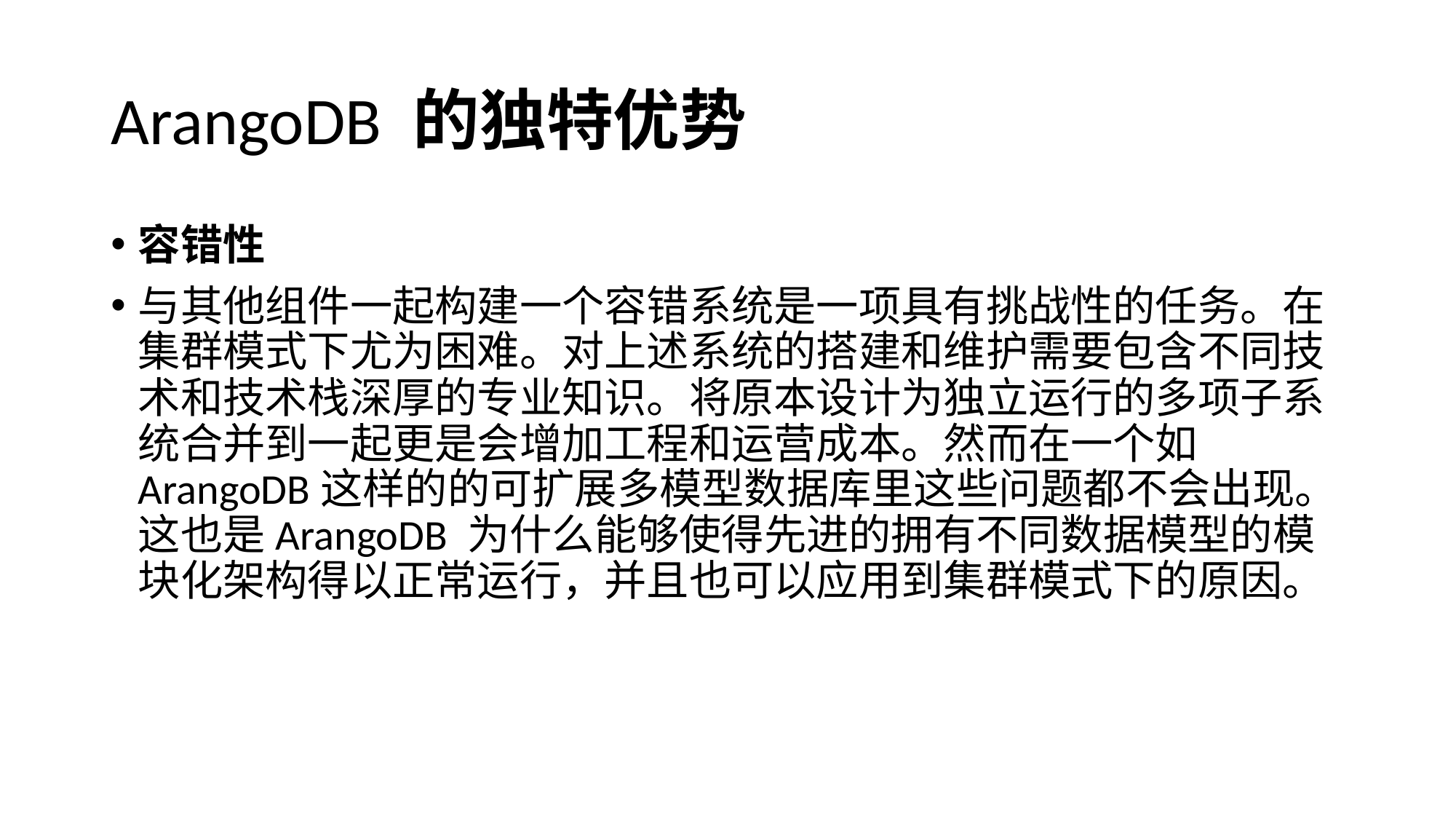

# ArangoDB 的独特优势
容错性
与其他组件一起构建一个容错系统是一项具有挑战性的任务。在集群模式下尤为困难。对上述系统的搭建和维护需要包含不同技术和技术栈深厚的专业知识。将原本设计为独立运行的多项子系统合并到一起更是会增加工程和运营成本。然而在一个如ArangoDB这样的的可扩展多模型数据库里这些问题都不会出现。这也是ArangoDB 为什么能够使得先进的拥有不同数据模型的模块化架构得以正常运行，并且也可以应用到集群模式下的原因。